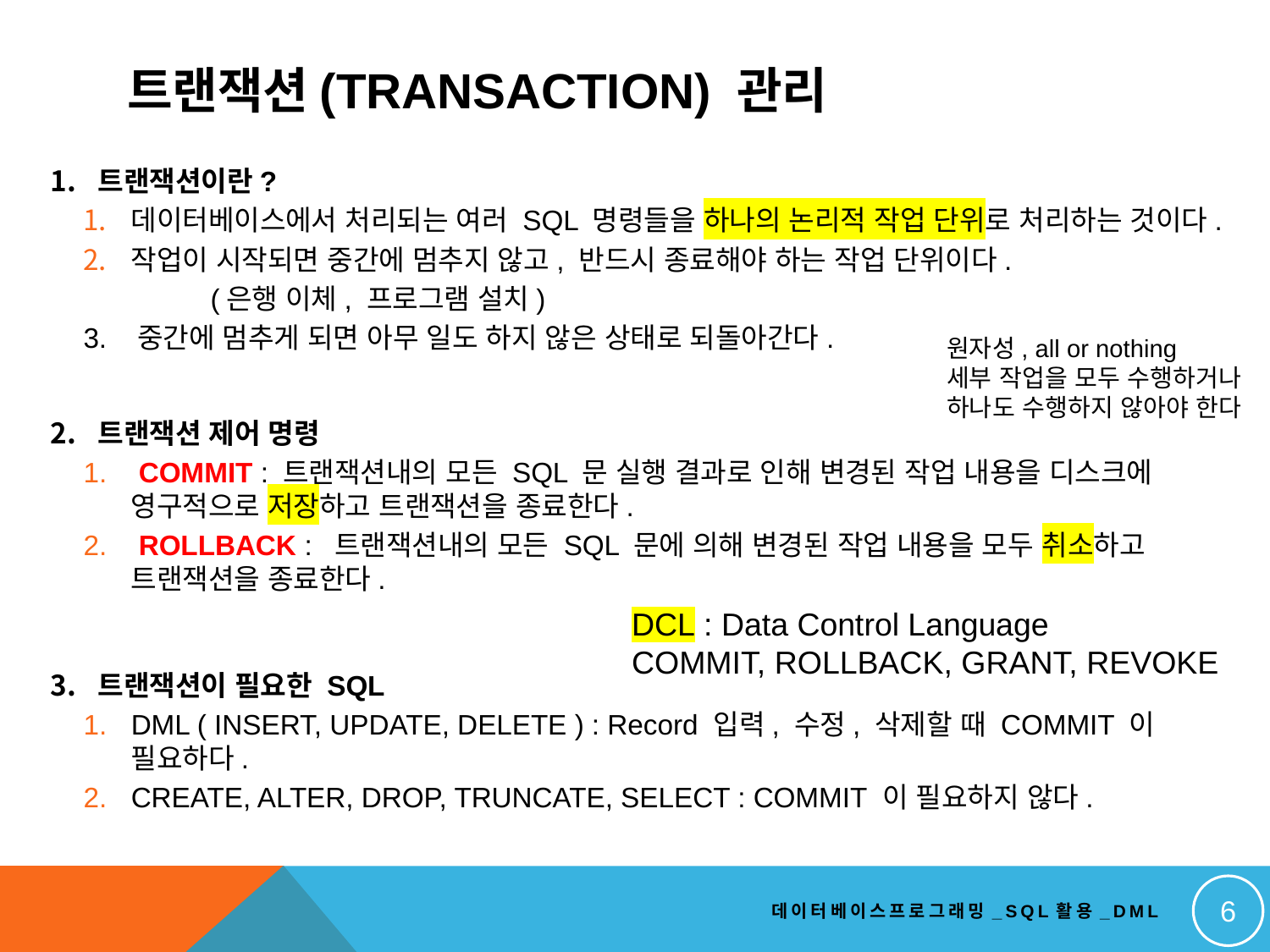

트랜잭션(TRANSACTION) 관리
트랜잭션이란?
데이터베이스에서 처리되는 여러 SQL 명령들을 하나의 논리적 작업 단위로 처리하는 것이다.
작업이 시작되면 중간에 멈추지 않고, 반드시 종료해야 하는 작업 단위이다.
	(은행 이체, 프로그램 설치)
3.   중간에 멈추게 되면 아무 일도 하지 않은 상태로 되돌아간다.

트랜잭션 제어 명령
 COMMIT : 트랜잭션내의 모든 SQL 문 실행 결과로 인해 변경된 작업 내용을 디스크에 영구적으로 저장하고 트랜잭션을 종료한다.
 ROLLBACK :  트랜잭션내의 모든 SQL 문에 의해 변경된 작업 내용을 모두 취소하고 트랜잭션을 종료한다.

트랜잭션이 필요한 SQL
DML ( INSERT, UPDATE, DELETE ) : Record 입력, 수정, 삭제할 때 COMMIT 이 필요하다.
CREATE, ALTER, DROP, TRUNCATE, SELECT : COMMIT 이 필요하지 않다.
원자성, all or nothing
세부 작업을 모두 수행하거나
하나도 수행하지 않아야 한다
DCL : Data Control Language
COMMIT, ROLLBACK, GRANT, REVOKE
6
데이터베이스프로그래밍_SQL활용_DML